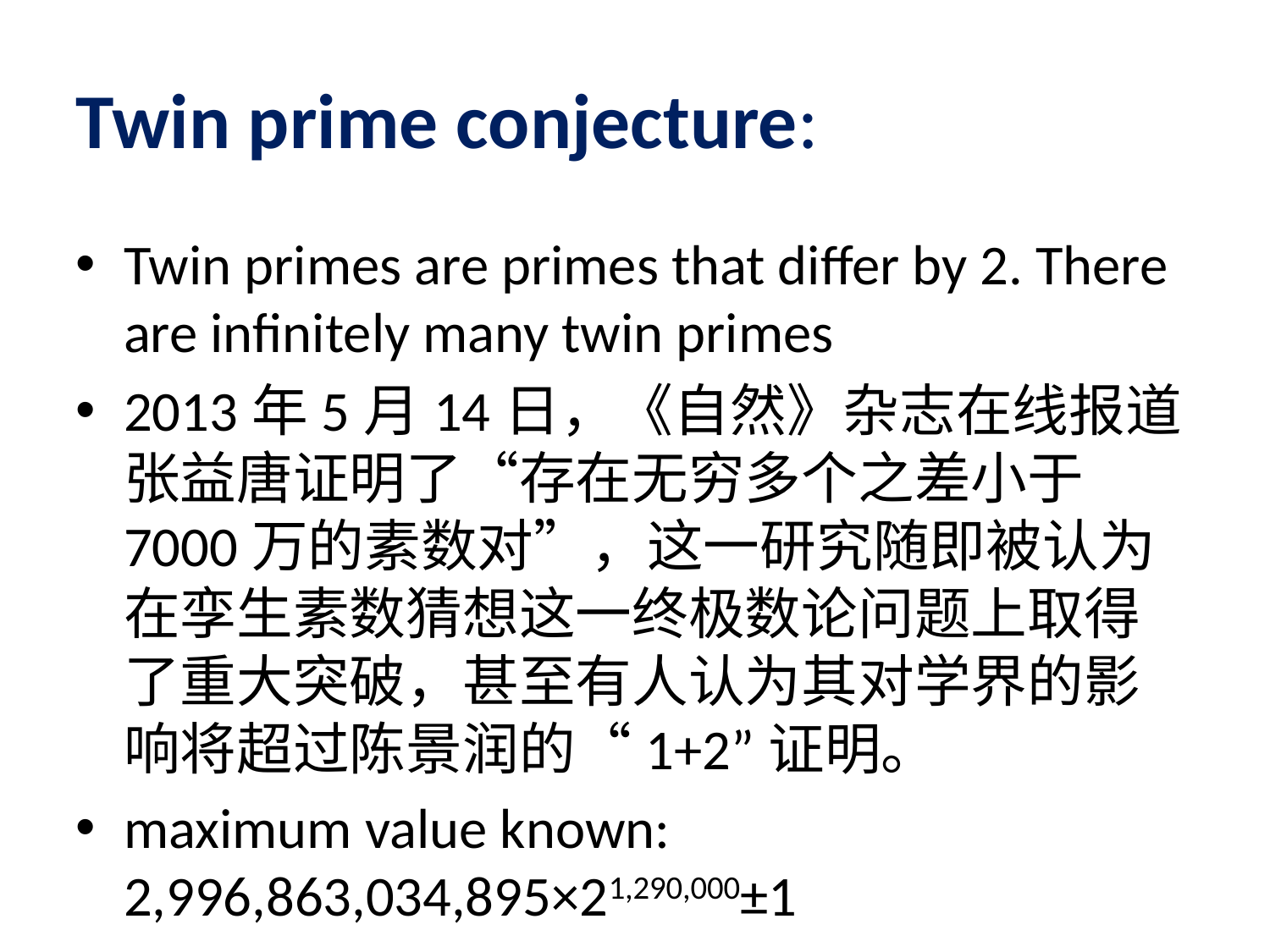

# Twin prime conjecture:
Twin primes are primes that differ by 2. There are infinitely many twin primes
2013年5月14日，《自然》杂志在线报道张益唐证明了“存在无穷多个之差小于7000万的素数对”，这一研究随即被认为在孪生素数猜想这一终极数论问题上取得了重大突破，甚至有人认为其对学界的影响将超过陈景润的“1+2”证明。
maximum value known: 2,996,863,034,895×21,290,000±1